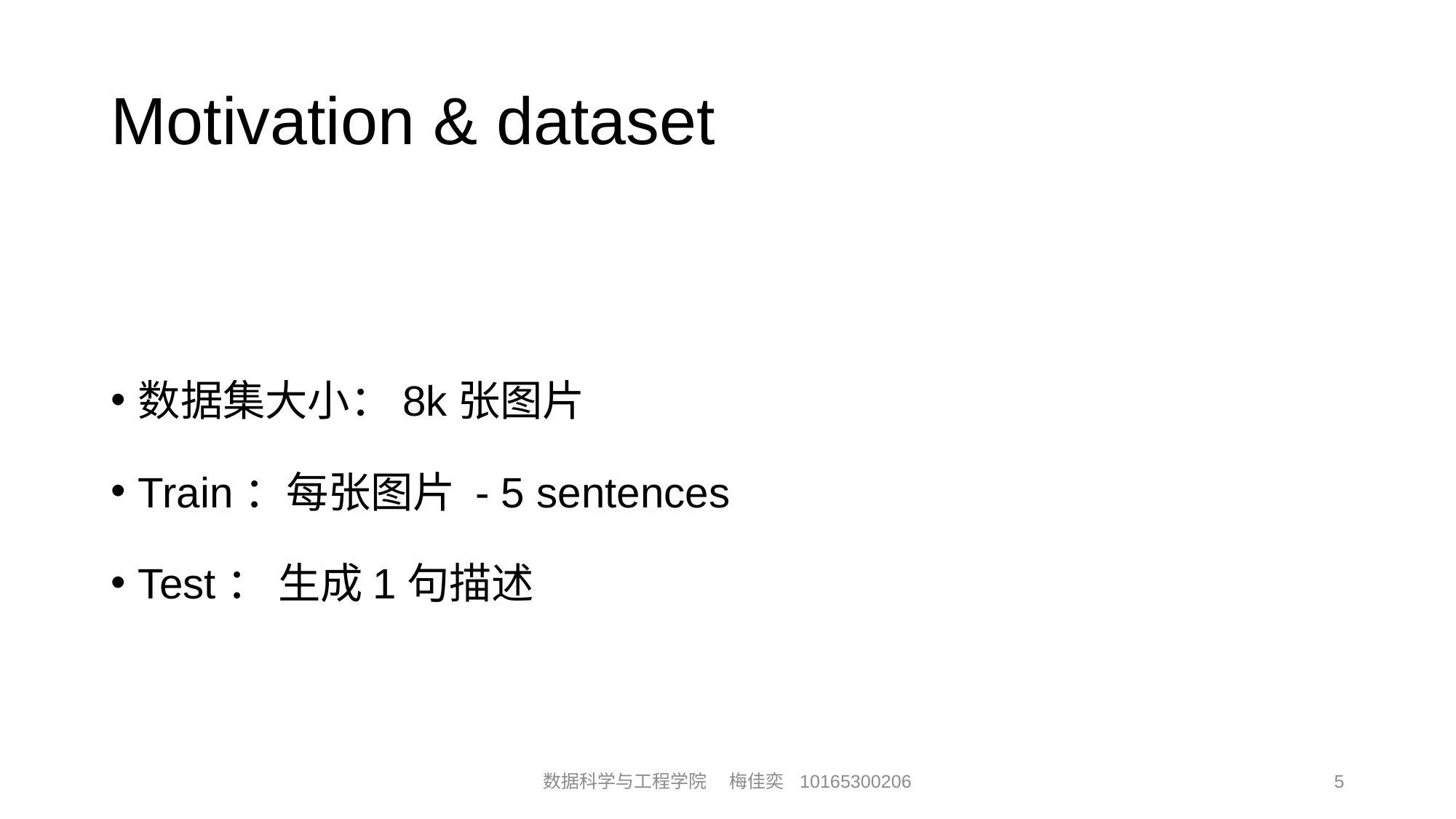

# Motivation & dataset
数据集大小：8k张图片
Train：每张图片 - 5 sentences
Test： 生成1句描述
数据科学与工程学院    梅佳奕  10165300206
5